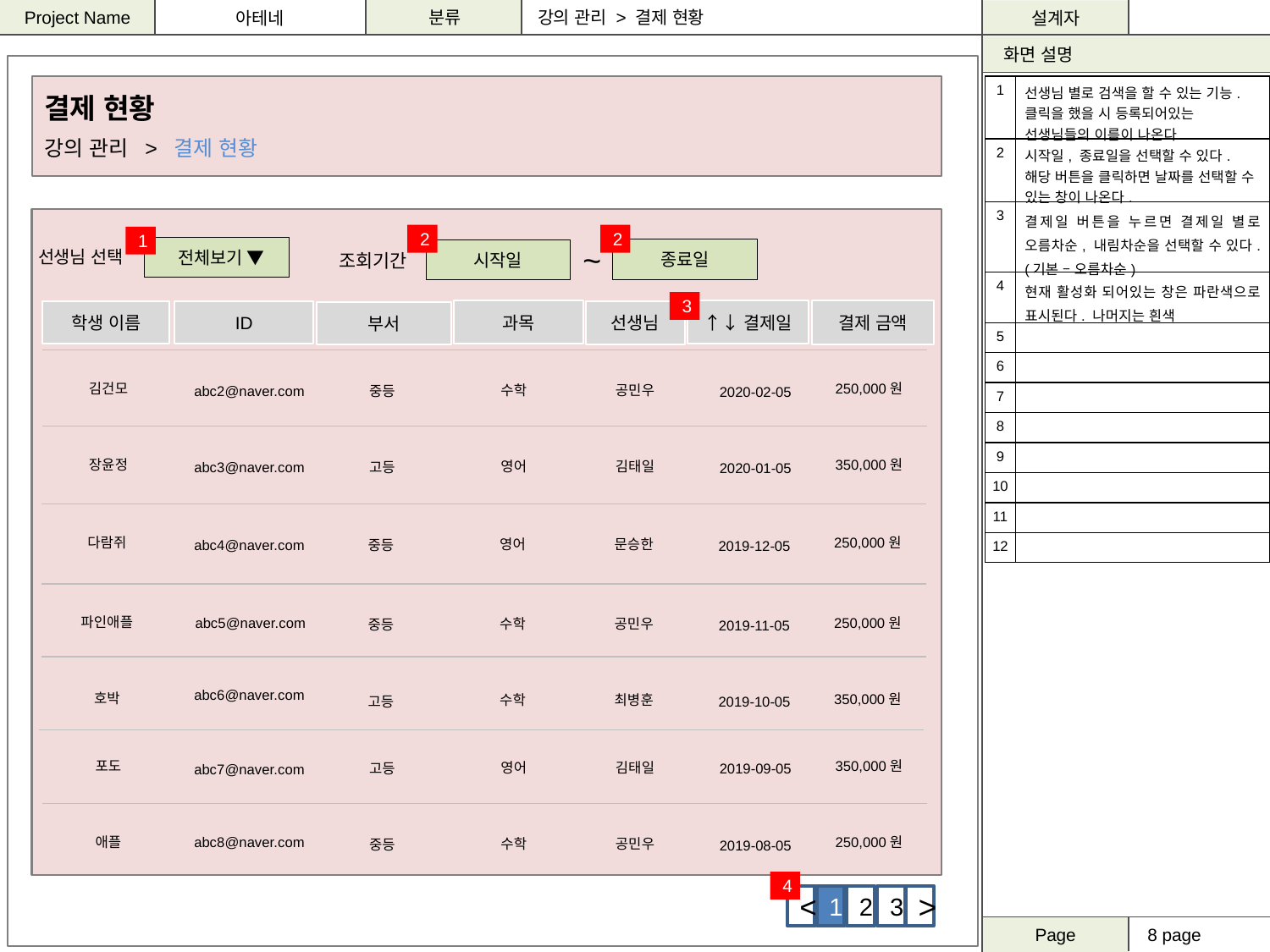

강의 관리 > 결제 현황

| 1 | 선생님 별로 검색을 할 수 있는 기능. 클릭을 했을 시 등록되어있는 선생님들의 이름이 나온다. |
| --- | --- |
| 2 | 시작일, 종료일을 선택할 수 있다. 해당 버튼을 클릭하면 날짜를 선택할 수 있는 창이 나온다. |
| 3 | 결제일 버튼을 누르면 결제일 별로 오름차순, 내림차순을 선택할 수 있다. (기본 – 오름차순) |
| 4 | 현재 활성화 되어있는 창은 파란색으로 표시된다. 나머지는 흰색 |
| 5 |  |
| 6 |  |
| 7 |  |
| 8 |  |
| 9 |  |
| 10 |  |
| 11 |  |
| 12 |  |
결제 현황
강의 관리  > 결제 현황

2
2
1
~
 전체보기 ▼
종료일
시작일
선생님 선택
조회기간
3
과목
↑↓결제일
결제 금액
학생 이름
ID
선생님
부서
김건모
250,000원
공민우
수학
abc2@naver.com
중등
2020-02-05
장윤정
350,000원
김태일
영어
abc3@naver.com
고등
2020-01-05
다람쥐
250,000원
문승한
영어
abc4@naver.com
중등
2019-12-05
파인애플
250,000원
abc5@naver.com
공민우
수학
중등
2019-11-05
abc6@naver.com
호박
350,000원
최병훈
수학
고등
2019-10-05
포도
350,000원
김태일
영어
고등
2019-09-05
abc7@naver.com
abc8@naver.com
애플
250,000원
공민우
수학
중등
2019-08-05
4
<
1
2
3
>
8 page